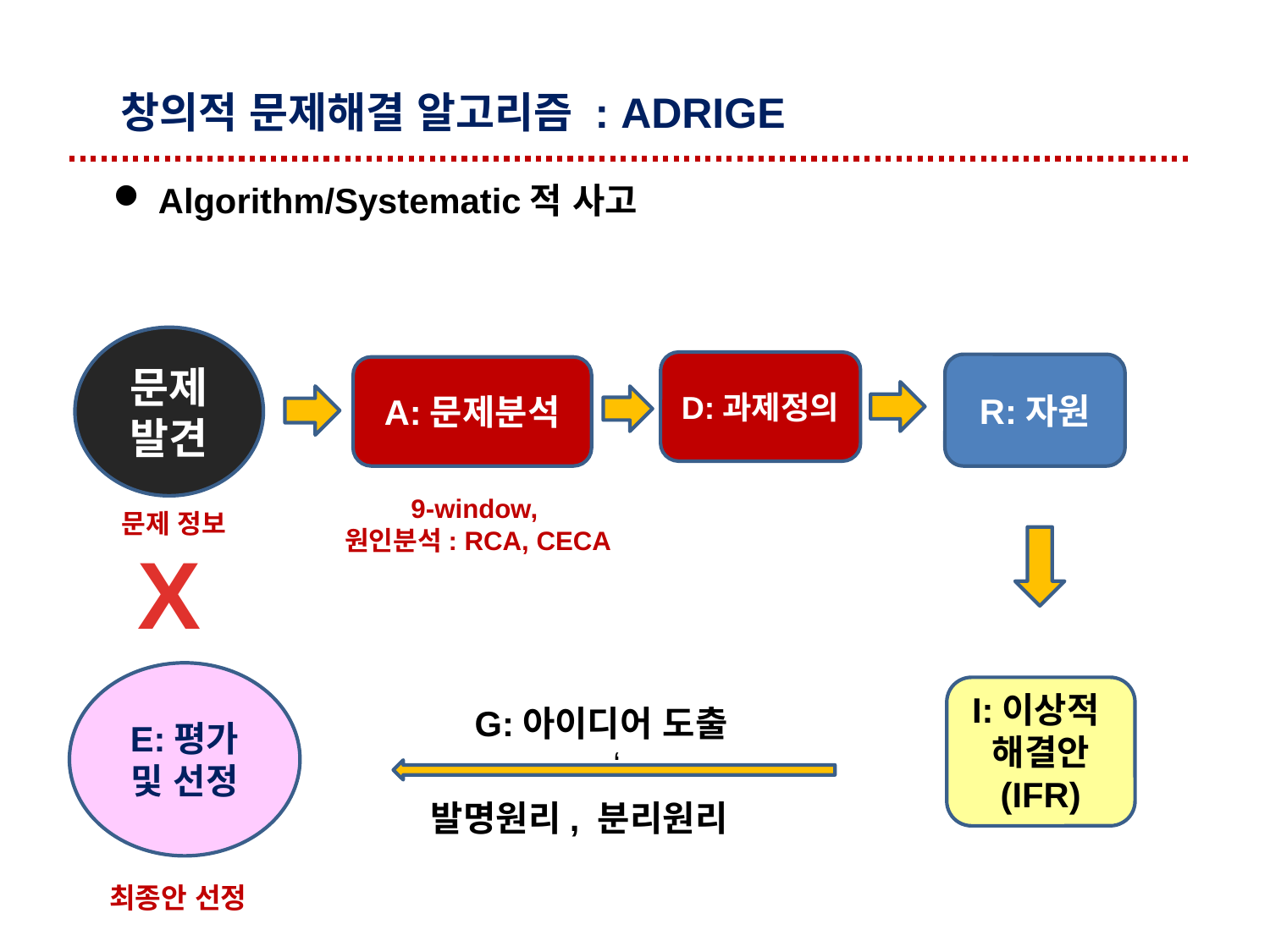

창의적 문제해결 알고리즘 : ADRIGE
 Algorithm/Systematic적 사고
문제발견
D:과제정의
R:자원
A:문제분석

9-window,
원인분석: RCA, CECA
문제 정보
X

E:평가 및 선정
I:이상적
해결안
(IFR)
G:아이디어 도출
,
발명원리, 분리원리
최종안 선정